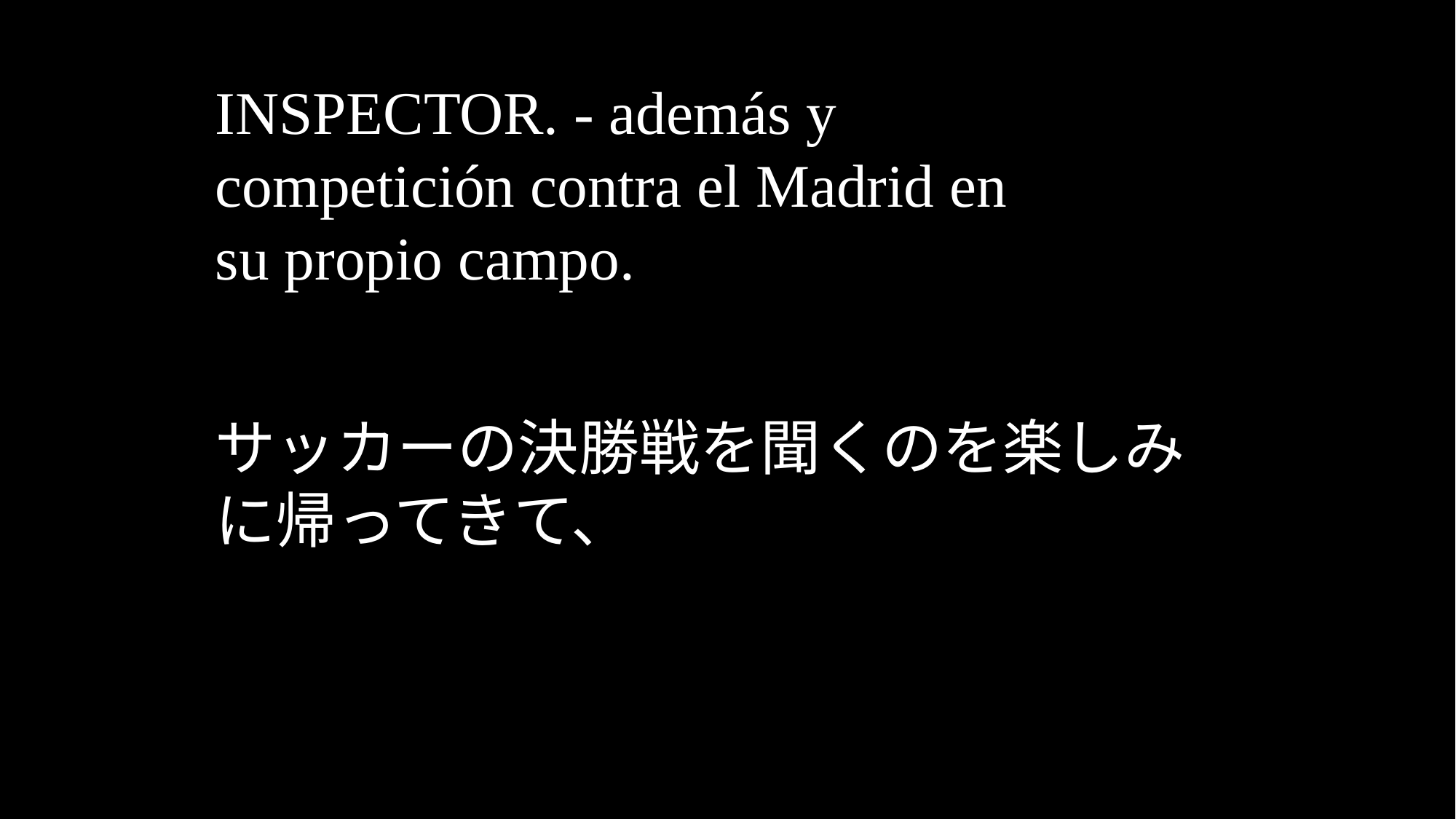

INSPECTOR. - además y competición contra el Madrid en su propio campo.

サッカーの決勝戦を聞くのを楽しみに帰ってきて、